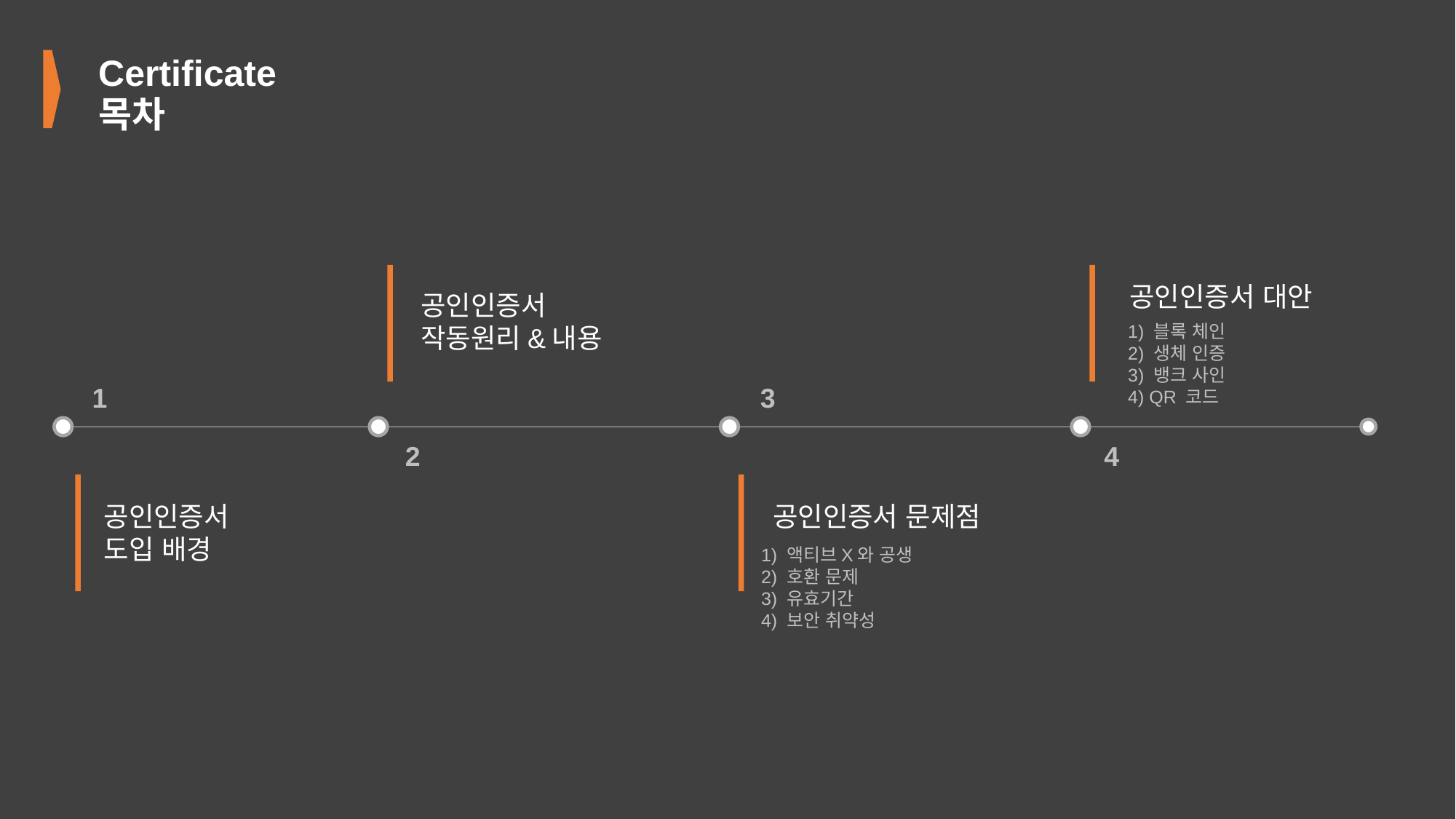

Certificate

목차

공인인증서 대안
공인인증서
작동원리&내용
1) 블록 체인
2) 생체 인증
3) 뱅크 사인
4) QR 코드

3
1

2
4

공인인증서
도입 배경
공인인증서 문제점
1) 액티브X와 공생
2) 호환 문제
3) 유효기간
4) 보안 취약성